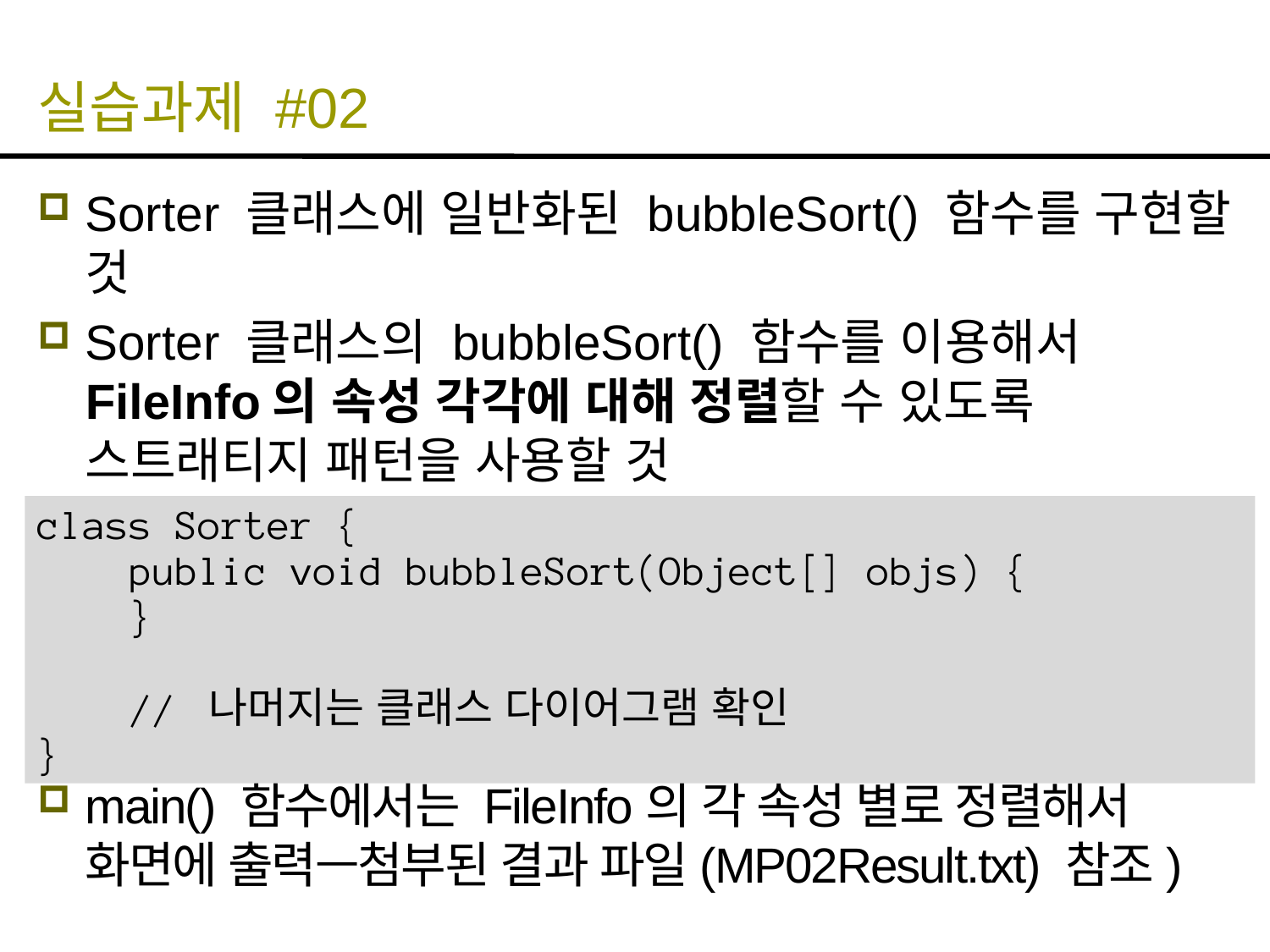

# 실습과제 #02
Sorter 클래스에 일반화된 bubbleSort() 함수를 구현할 것
Sorter 클래스의 bubbleSort() 함수를 이용해서 FileInfo의 속성 각각에 대해 정렬할 수 있도록 스트래티지 패턴을 사용할 것

main() 함수에서는 FileInfo의 각 속성 별로 정렬해서 화면에 출력—첨부된 결과 파일(MP02Result.txt) 참조)
class Sorter {
    public void bubbleSort(Object[] objs) {
    }

    // 나머지는 클래스 다이어그램 확인
}